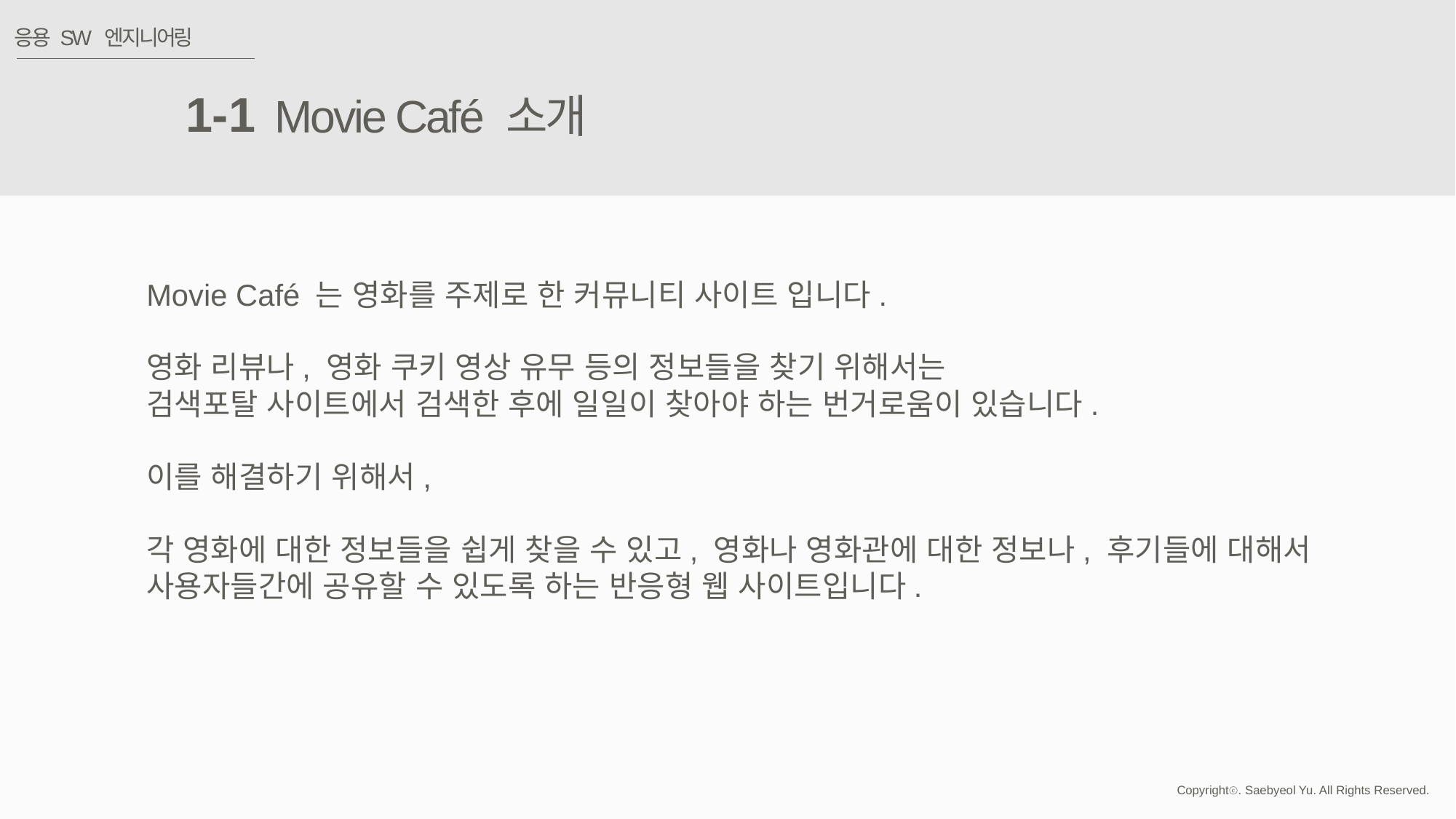

응용 SW  엔지니어링
1-1
Movie Café 소개
Movie Café 는 영화를 주제로 한 커뮤니티 사이트 입니다.

영화 리뷰나, 영화 쿠키 영상 유무 등의 정보들을 찾기 위해서는
검색포탈 사이트에서 검색한 후에 일일이 찾아야 하는 번거로움이 있습니다.

이를 해결하기 위해서,

각 영화에 대한 정보들을 쉽게 찾을 수 있고, 영화나 영화관에 대한 정보나, 후기들에 대해서
사용자들간에 공유할 수 있도록 하는 반응형 웹 사이트입니다.